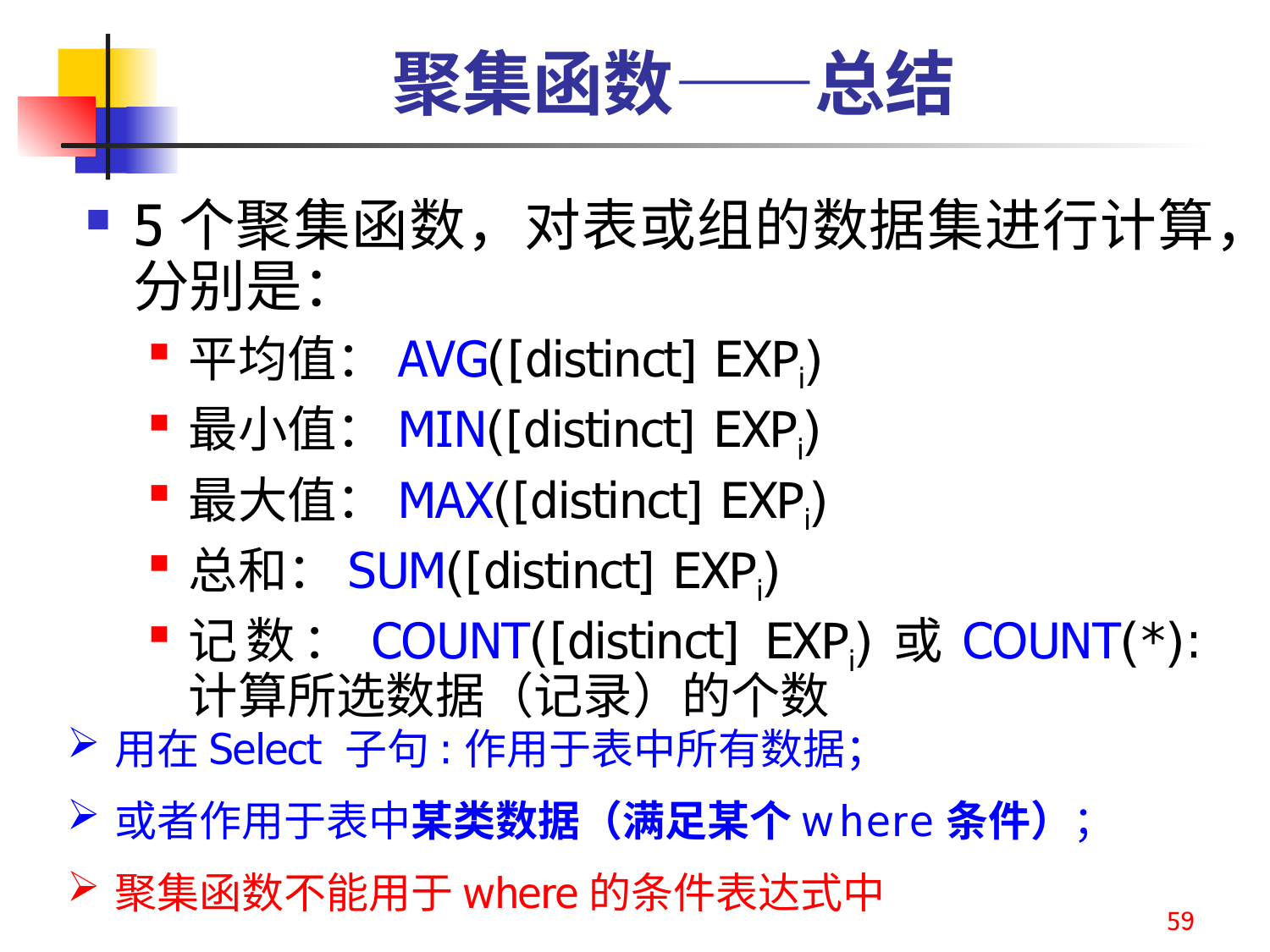

聚集函数——总结
5个聚集函数，对表或组的数据集进行计算，分别是：
平均值：AVG([distinct] EXPi)
最小值：MIN([distinct] EXPi)
最大值：MAX([distinct] EXPi)
总和：SUM([distinct] EXPi)
记数：COUNT([distinct] EXPi)或COUNT(*):计算所选数据（记录）的个数

用在Select 子句:作用于表中所有数据；
或者作用于表中某类数据（满足某个where条件）；
聚集函数不能用于where的条件表达式中
59